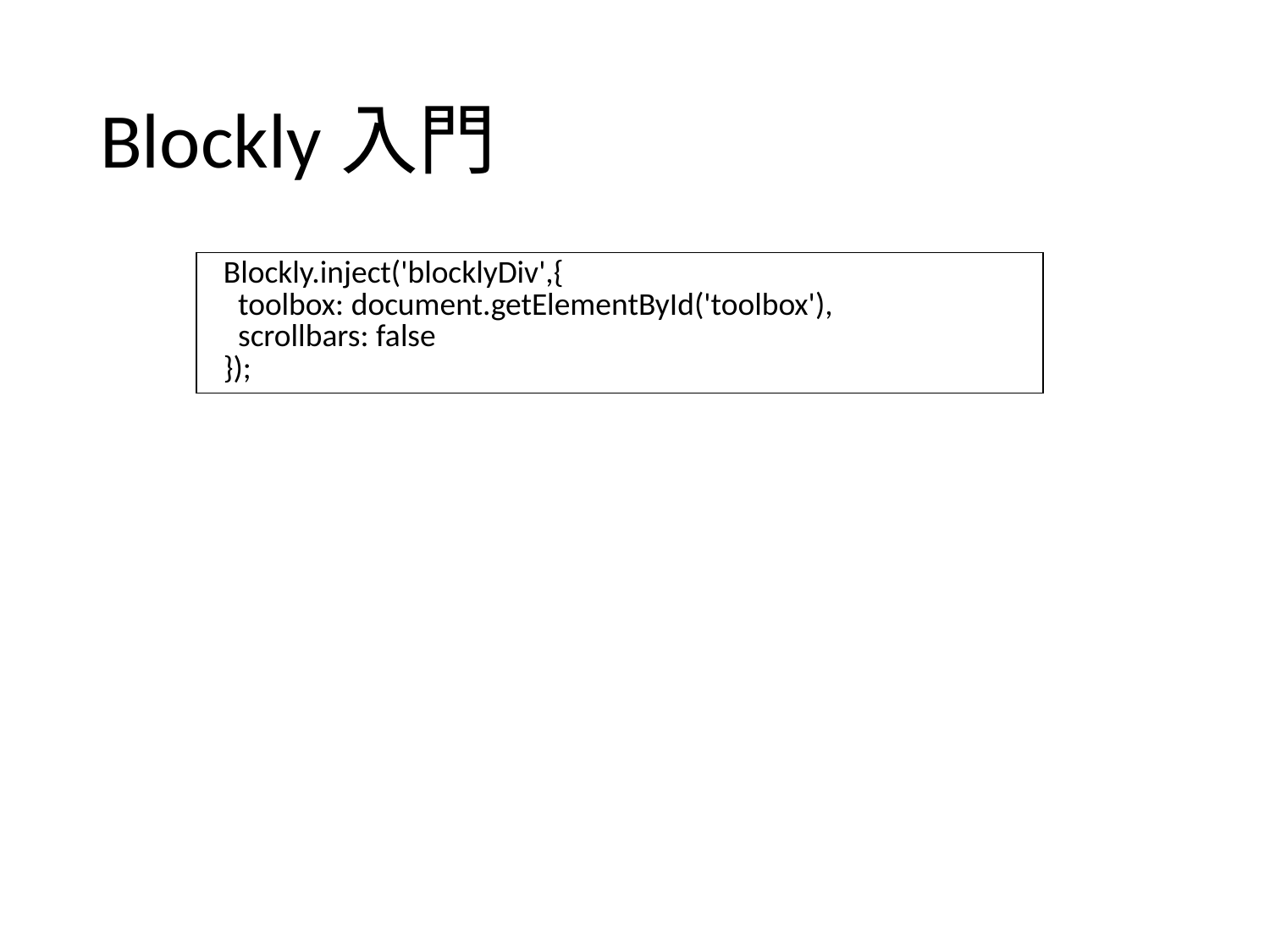

# Blockly入門
| Blockly.inject('blocklyDiv',{     toolbox: document.getElementById('toolbox'),     scrollbars: false   }); |
| --- |